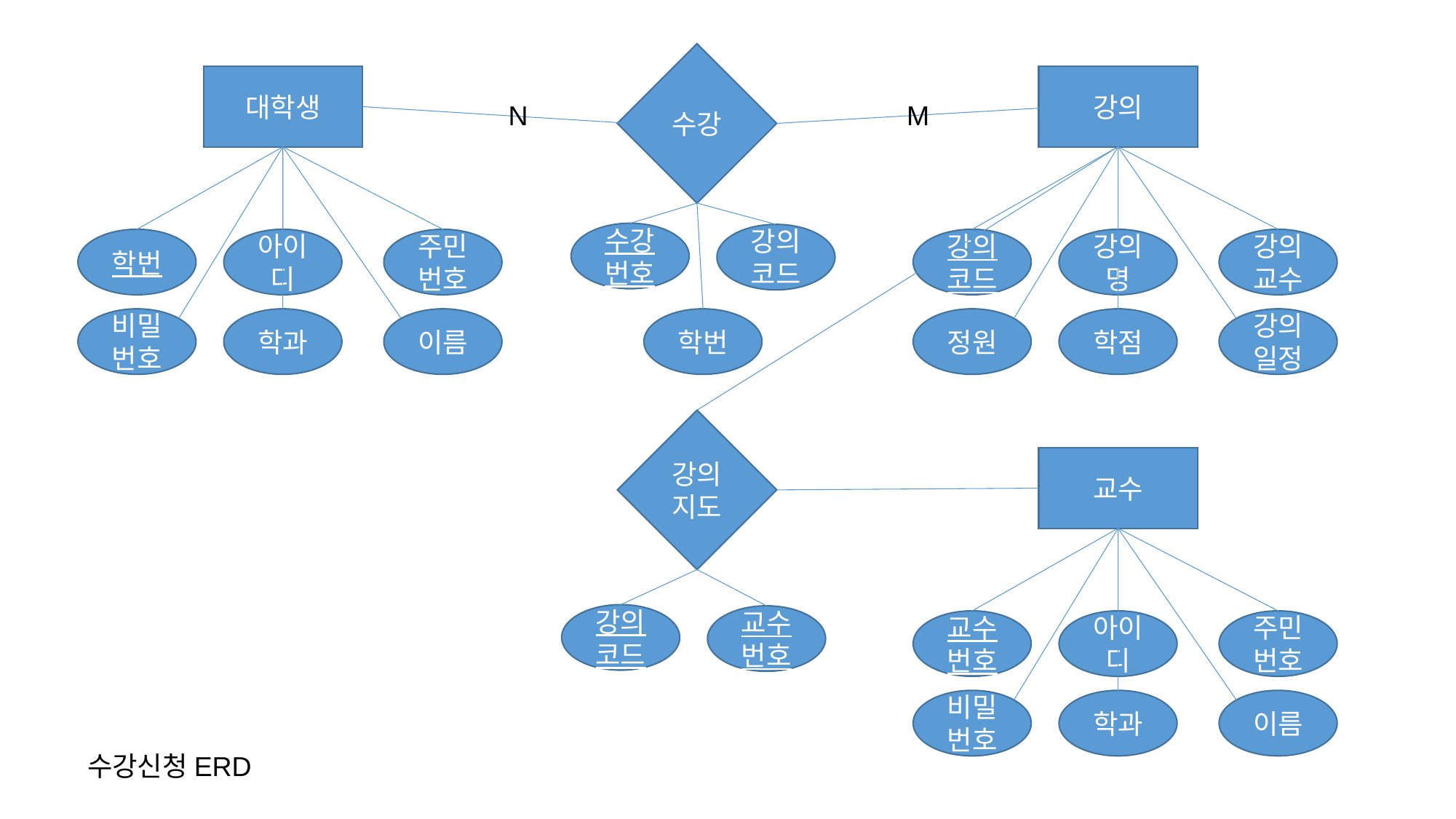

수강
대학생
강의
N
M
수강번호
강의코드
학번
아이디
주민번호
강의코드
강의명
강의교수
비밀번호
학과
이름
학번
정원
학점
강의일정
강의지도
교수
강의코드
교수번호
교수번호
아이디
주민번호
비밀번호
학과
이름
수강신청ERD